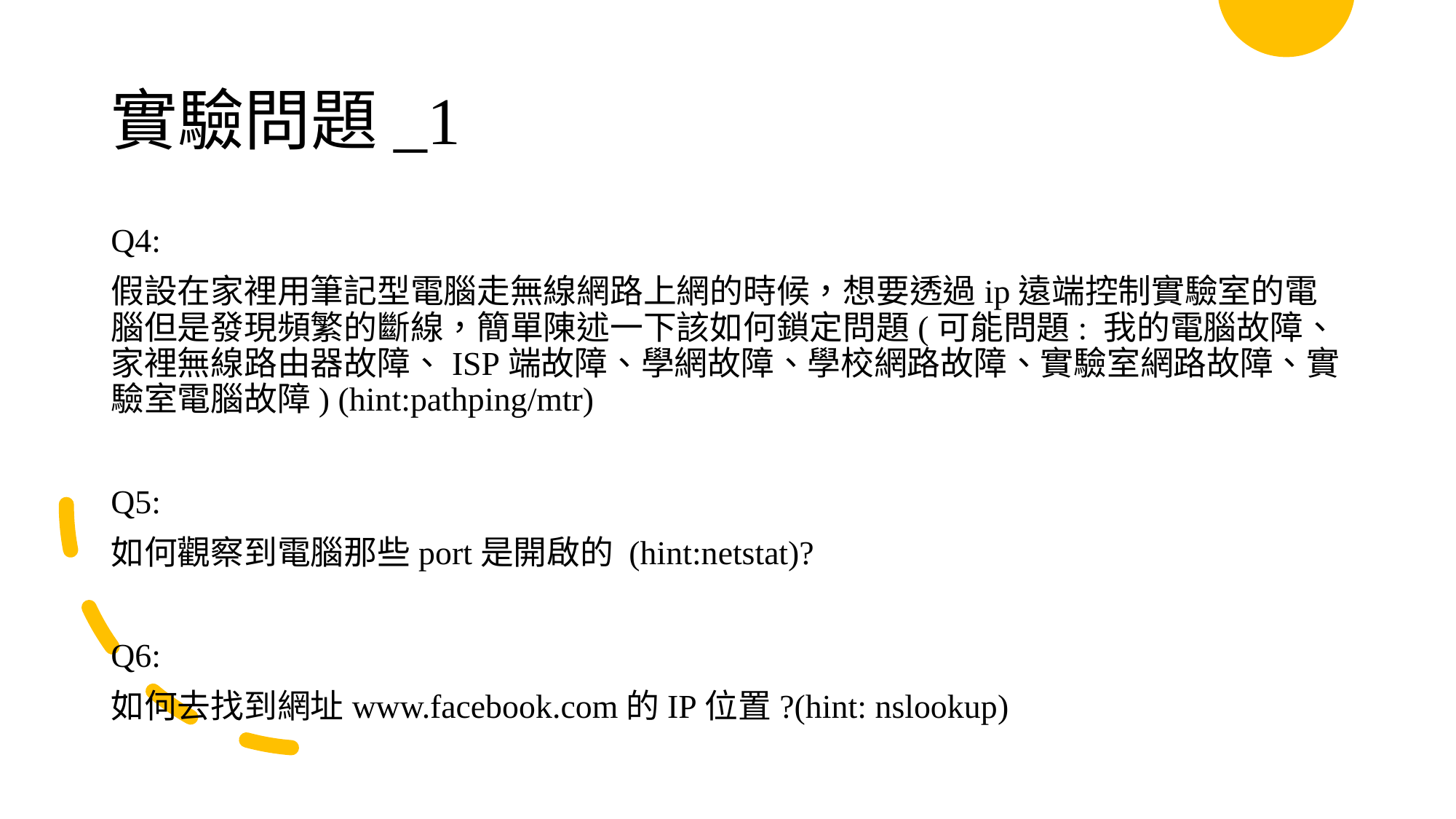

# 實驗問題_1
Q4:
假設在家裡用筆記型電腦走無線網路上網的時候，想要透過ip遠端控制實驗室的電腦但是發現頻繁的斷線，簡單陳述一下該如何鎖定問題(可能問題: 我的電腦故障、家裡無線路由器故障、ISP端故障、學網故障、學校網路故障、實驗室網路故障、實驗室電腦故障) (hint:pathping/mtr)

Q5:
如何觀察到電腦那些port是開啟的 (hint:netstat)?

Q6:
如何去找到網址www.facebook.com的IP位置?(hint: nslookup)